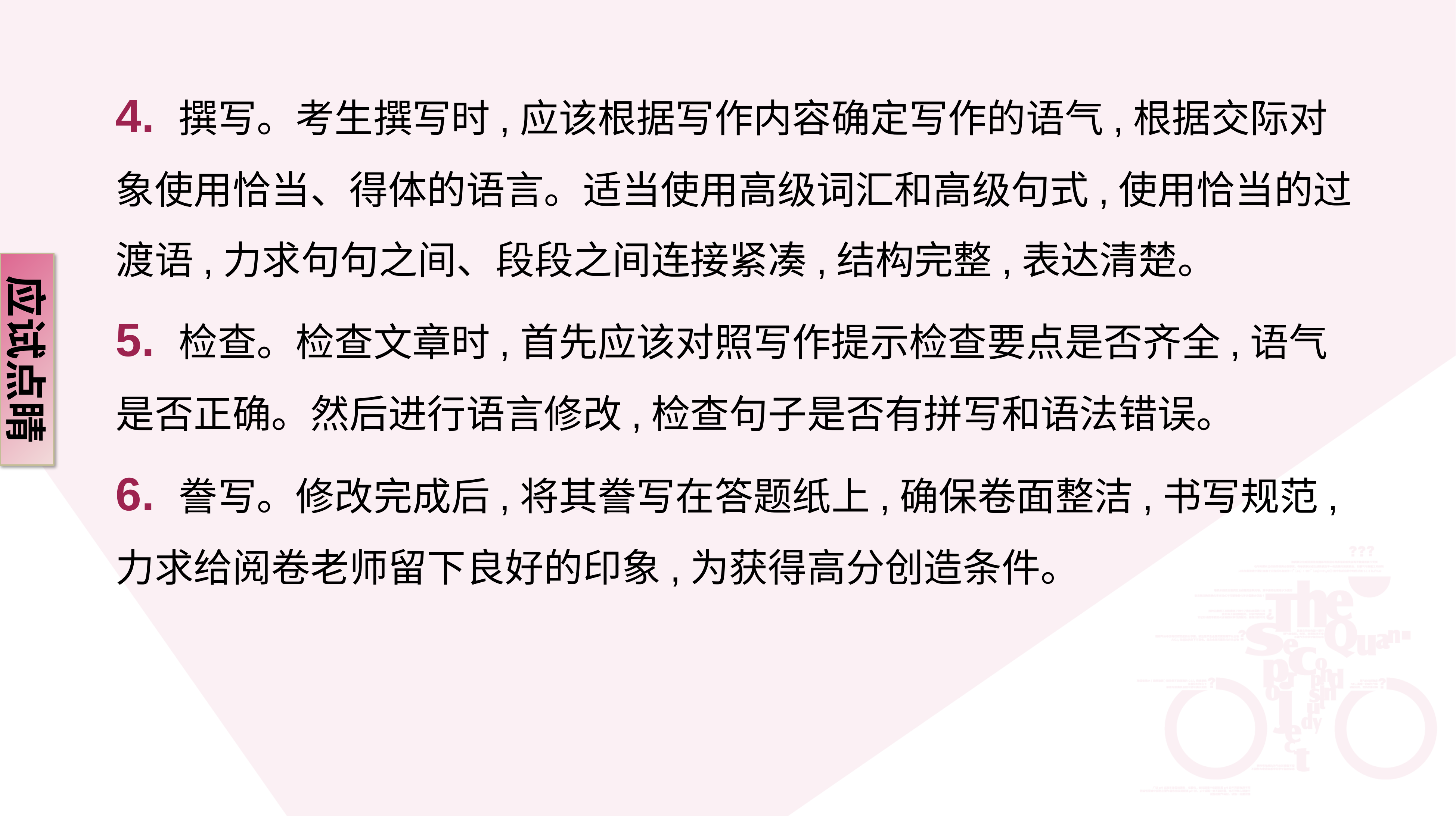

4. 撰写。考生撰写时,应该根据写作内容确定写作的语气,根据交际对象使用恰当、得体的语言。适当使用高级词汇和高级句式,使用恰当的过渡语,力求句句之间、段段之间连接紧凑,结构完整,表达清楚。
5. 检查。检查文章时,首先应该对照写作提示检查要点是否齐全,语气是否正确。然后进行语言修改,检查句子是否有拼写和语法错误。
6. 誊写。修改完成后,将其誊写在答题纸上,确保卷面整洁,书写规范,力求给阅卷老师留下良好的印象,为获得高分创造条件。
应试点睛